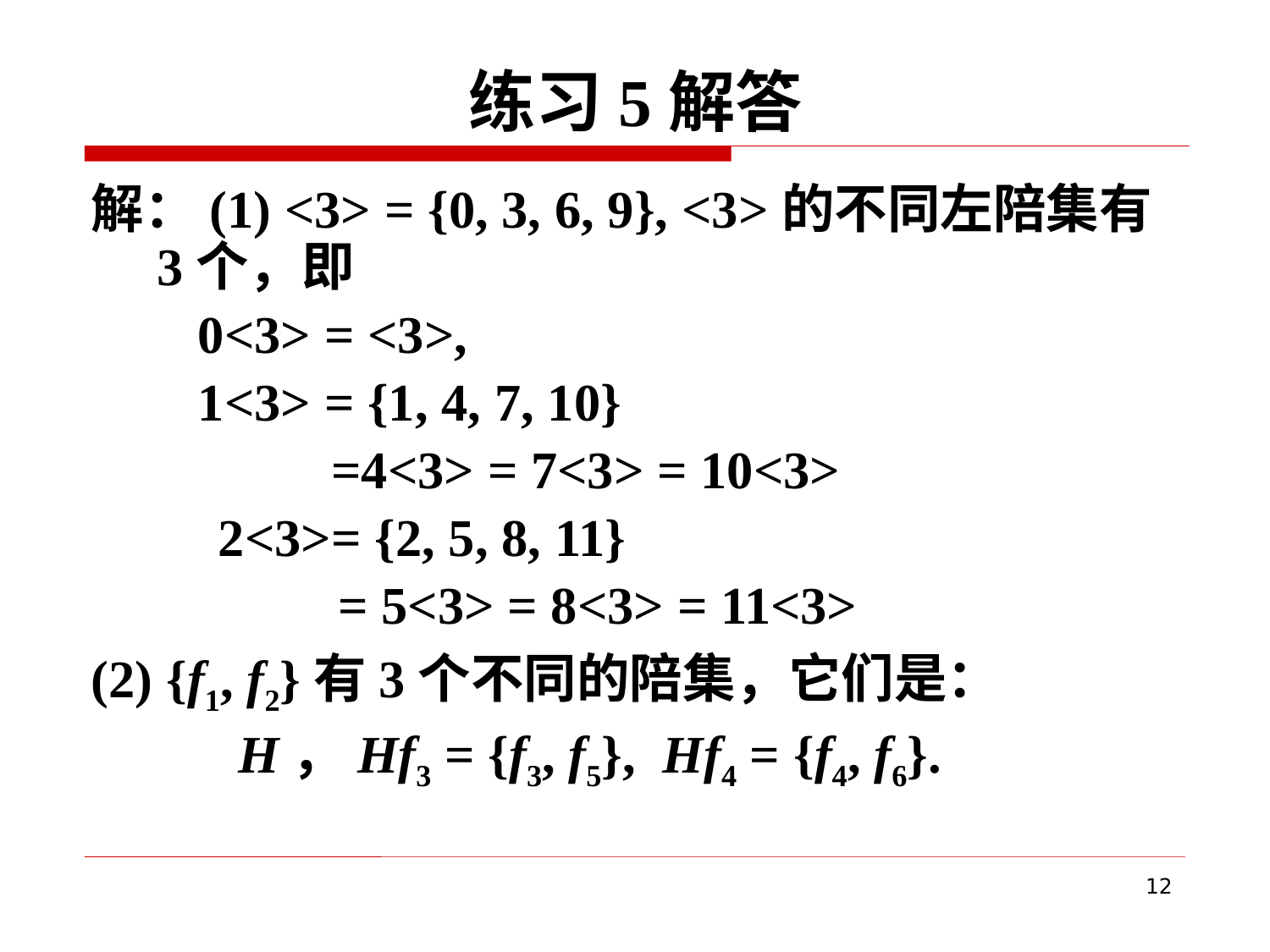

练习5解答
解：(1) <3> = {0, 3, 6, 9}, <3>的不同左陪集有3个，即
        0<3> = <3>,
        1<3> = {1, 4, 7, 10}
                  =4<3> = 7<3> = 10<3>
2<3>= {2, 5, 8, 11}
         = 5<3> = 8<3> = 11<3>
(2) {f1, f2}有3个不同的陪集，它们是：
           H，Hf3 = {f3, f5},  Hf4 = {f4, f6}.
12